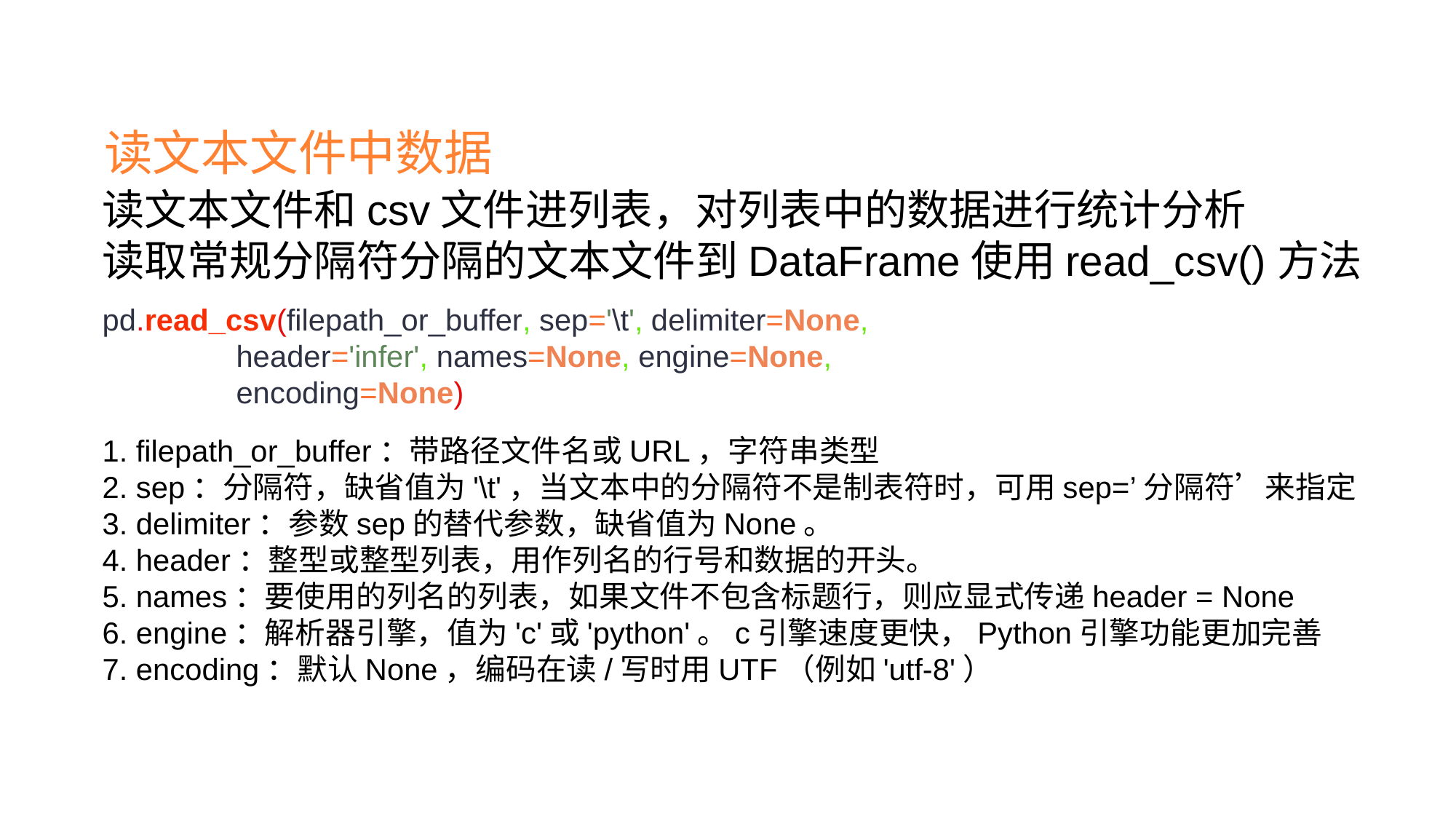

读文本文件中数据
读文本文件和csv文件进列表，对列表中的数据进行统计分析
读取常规分隔符分隔的文本文件到DataFrame使用read_csv()方法
pd.read_csv(filepath_or_buffer, sep='\t', delimiter=None,
                header='infer', names=None, engine=None,
                encoding=None)
1. filepath_or_buffer：带路径文件名或URL，字符串类型
2. sep：分隔符，缺省值为'\t'，当文本中的分隔符不是制表符时，可用sep=’分隔符’来指定
3. delimiter：参数sep的替代参数，缺省值为None。
4. header：整型或整型列表，用作列名的行号和数据的开头。
5. names：要使用的列名的列表，如果文件不包含标题行，则应显式传递header = None
6. engine：解析器引擎，值为'c'或'python'。c引擎速度更快，Python引擎功能更加完善
7. encoding：默认None，编码在读/写时用UTF（例如'utf-8'）